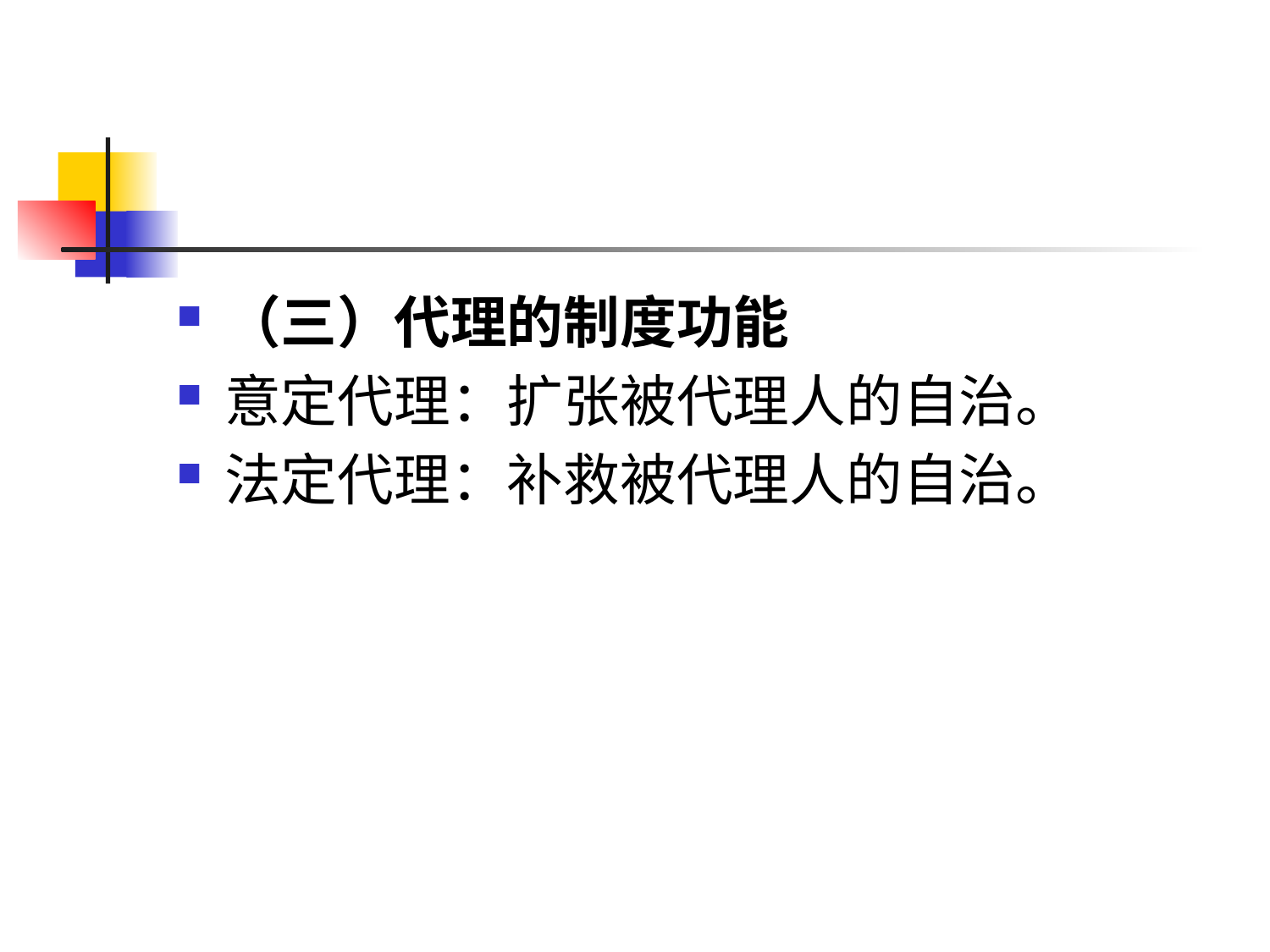

#
（三）代理的制度功能
意定代理：扩张被代理人的自治。
法定代理：补救被代理人的自治。